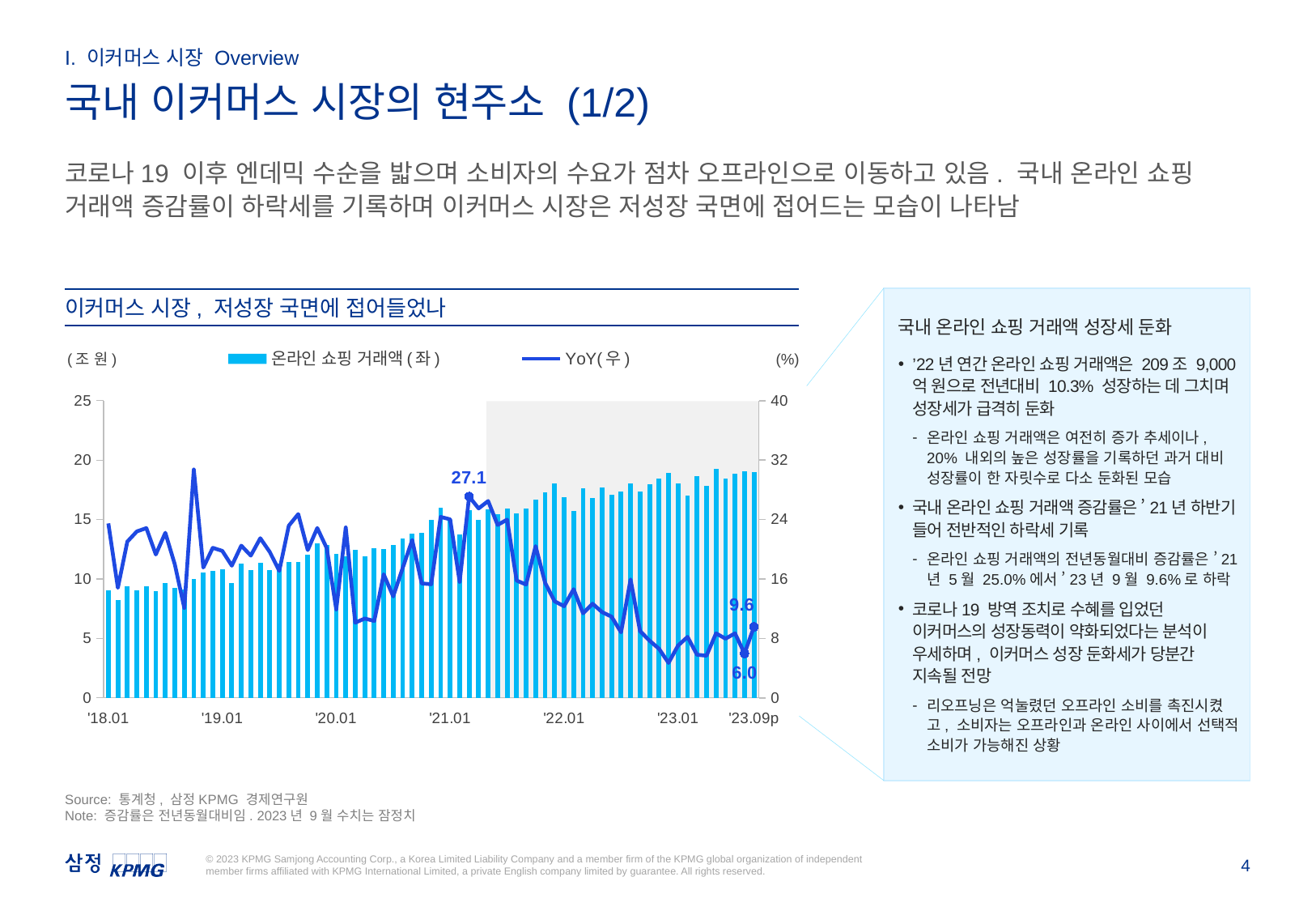

I. 이커머스 시장 Overview
국내 이커머스 시장의 현주소 (1/2)
코로나19 이후 엔데믹 수순을 밟으며 소비자의 수요가 점차 오프라인으로 이동하고 있음. 국내 온라인 쇼핑 거래액 증감률이 하락세를 기록하며 이커머스 시장은 저성장 국면에 접어드는 모습이 나타남
국내 온라인 쇼핑 거래액 성장세 둔화
’22년 연간 온라인 쇼핑 거래액은 209조 9,000억 원으로 전년대비 10.3% 성장하는 데 그치며 성장세가 급격히 둔화
온라인 쇼핑 거래액은 여전히 증가 추세이나, 20% 내외의 높은 성장률을 기록하던 과거 대비 성장률이 한 자릿수로 다소 둔화된 모습
국내 온라인 쇼핑 거래액 증감률은 ’21년 하반기 들어 전반적인 하락세 기록
온라인 쇼핑 거래액의 전년동월대비 증감률은 ’21년 5월 25.0%에서 ’23년 9월 9.6%로 하락
코로나19 방역 조치로 수혜를 입었던 이커머스의 성장동력이 약화되었다는 분석이 우세하며, 이커머스 성장 둔화세가 당분간 지속될 전망
리오프닝은 억눌렸던 오프라인 소비를 촉진시켰고, 소비자는 오프라인과 온라인 사이에서 선택적 소비가 가능해진 상황
이커머스 시장, 저성장 국면에 접어들었나

[unsupported chart]

(조 원)
(%)

Source: 통계청, 삼정KPMG 경제연구원
Note: 증감률은 전년동월대비임. 2023년 9월 수치는 잠정치